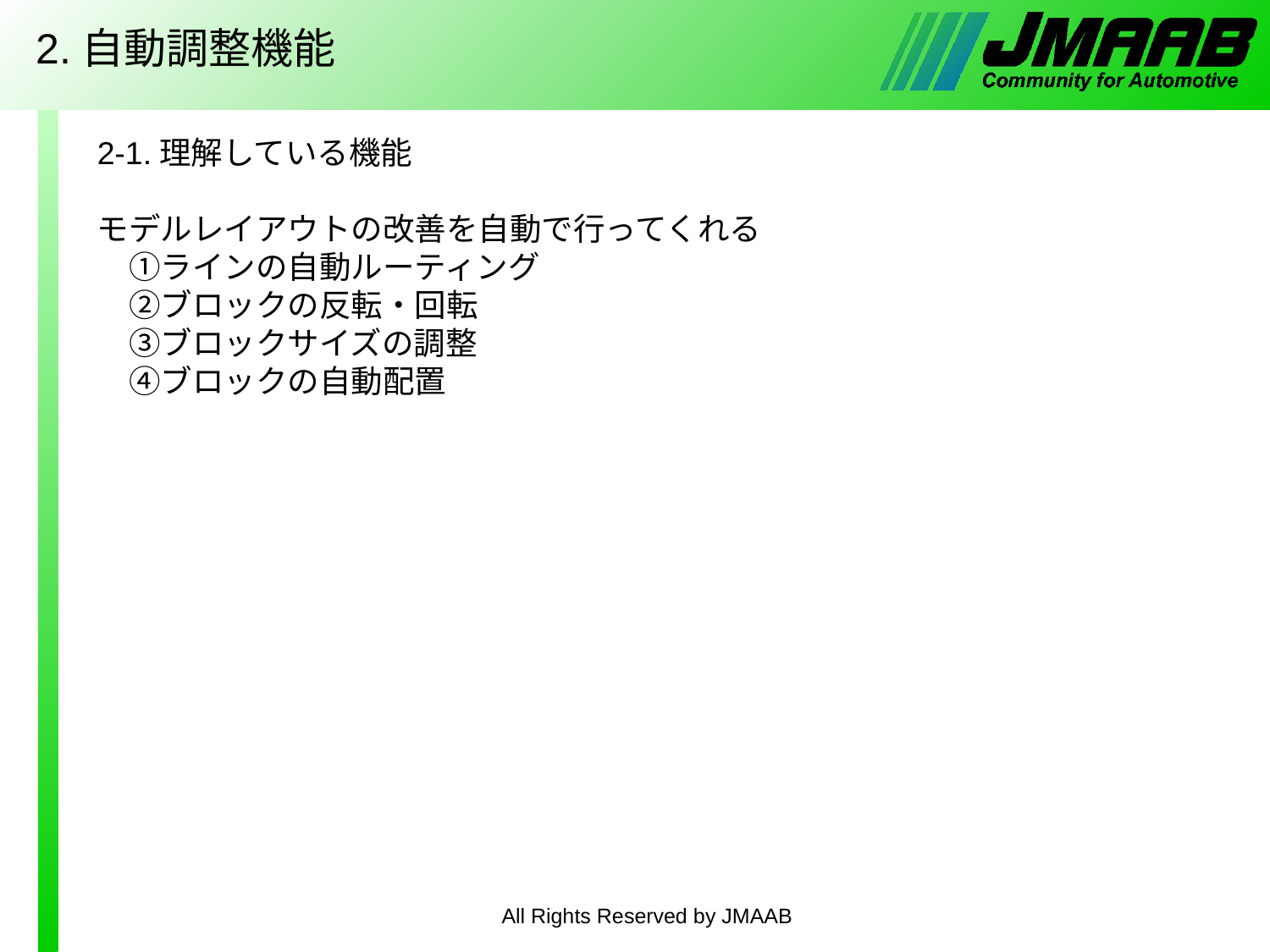

# 2.自動調整機能
2-1.理解している機能

モデルレイアウトの改善を自動で行ってくれる
　①ラインの自動ルーティング
　②ブロックの反転・回転
　③ブロックサイズの調整
　④ブロックの自動配置